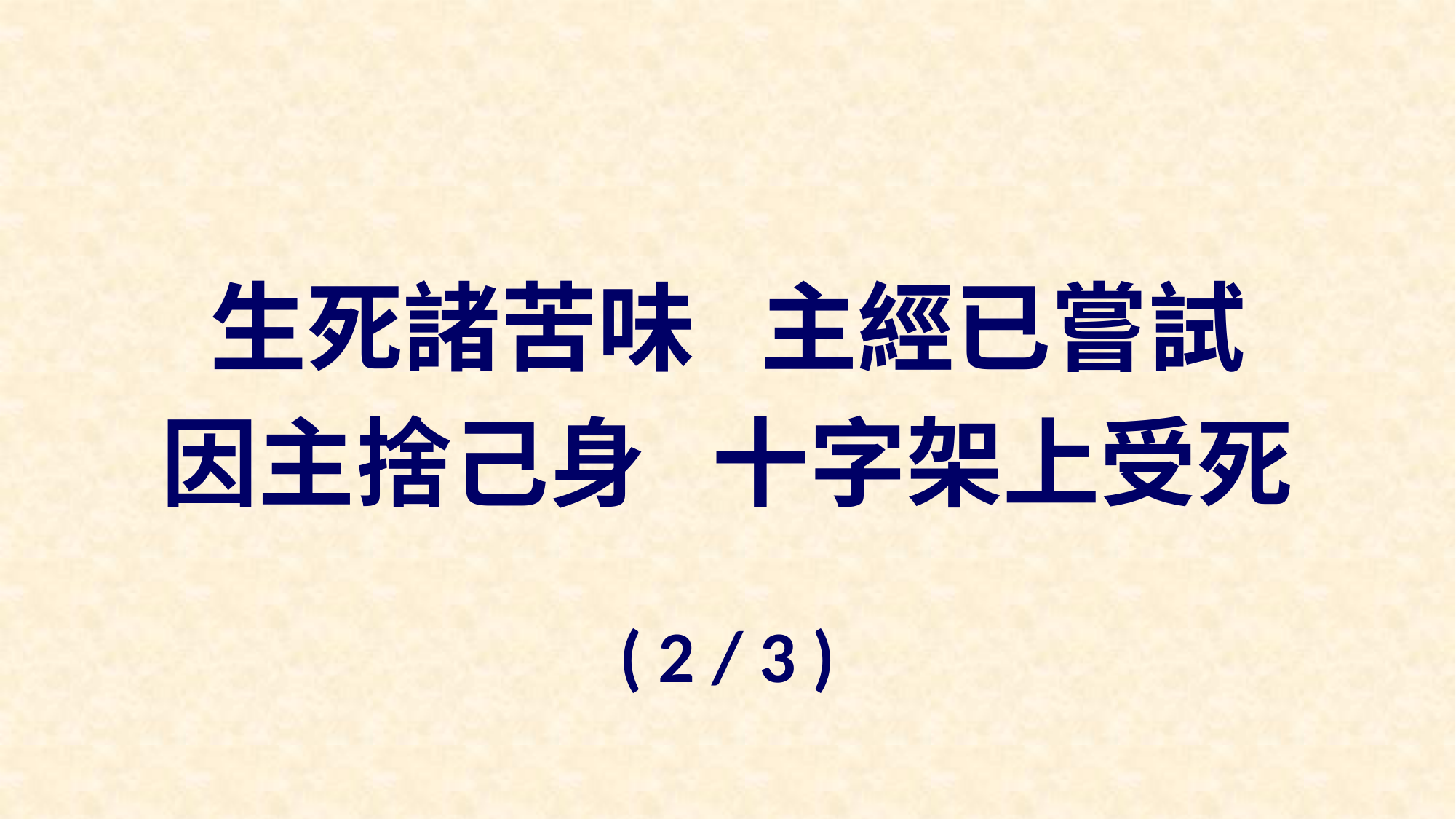

生死諸苦味   主經已嘗試
因主捨己身   十字架上受死
( 2 / 3 )